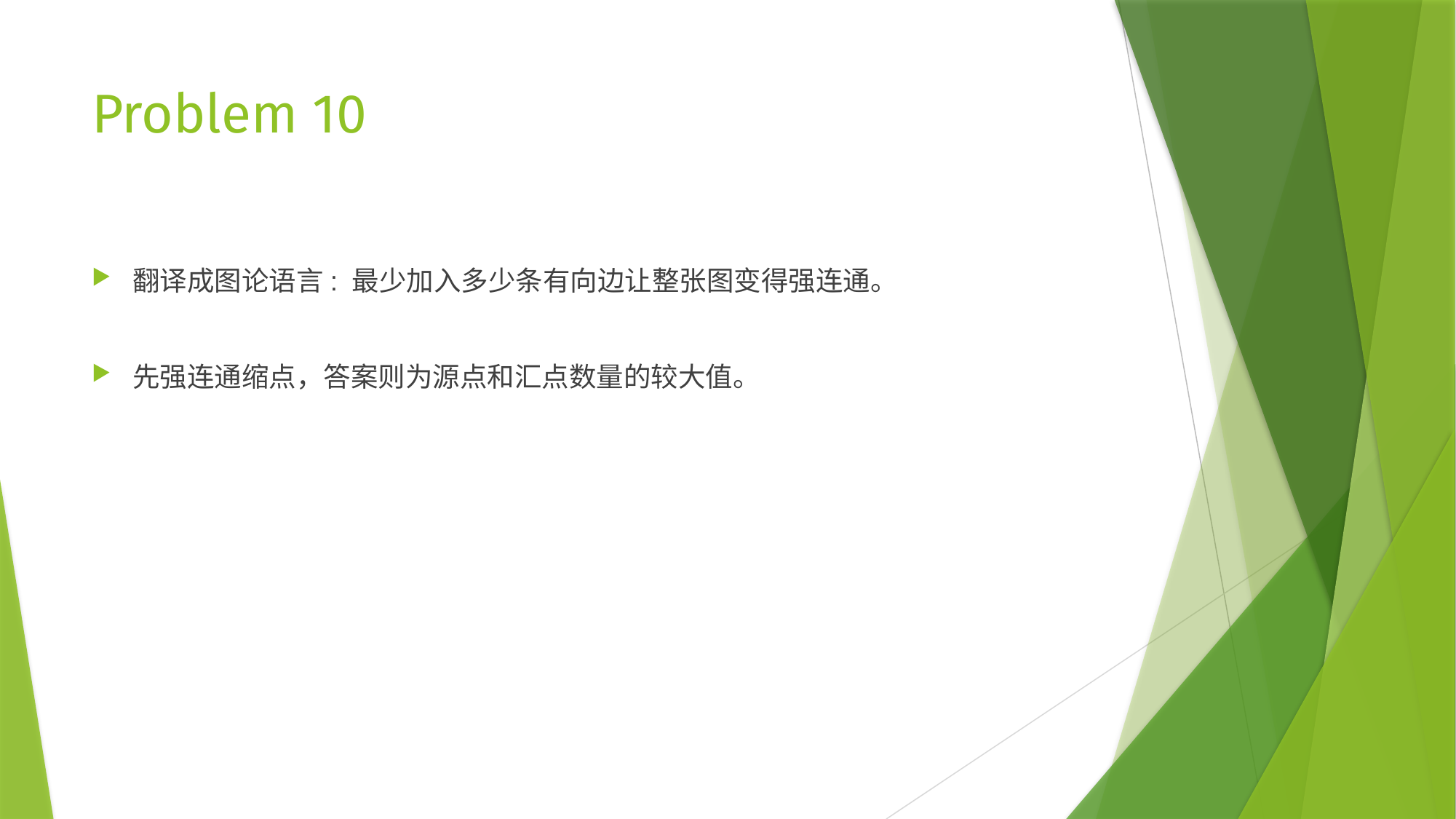

# Problem 10
翻译成图论语言: 最少加入多少条有向边让整张图变得强连通。

先强连通缩点，答案则为源点和汇点数量的较大值。